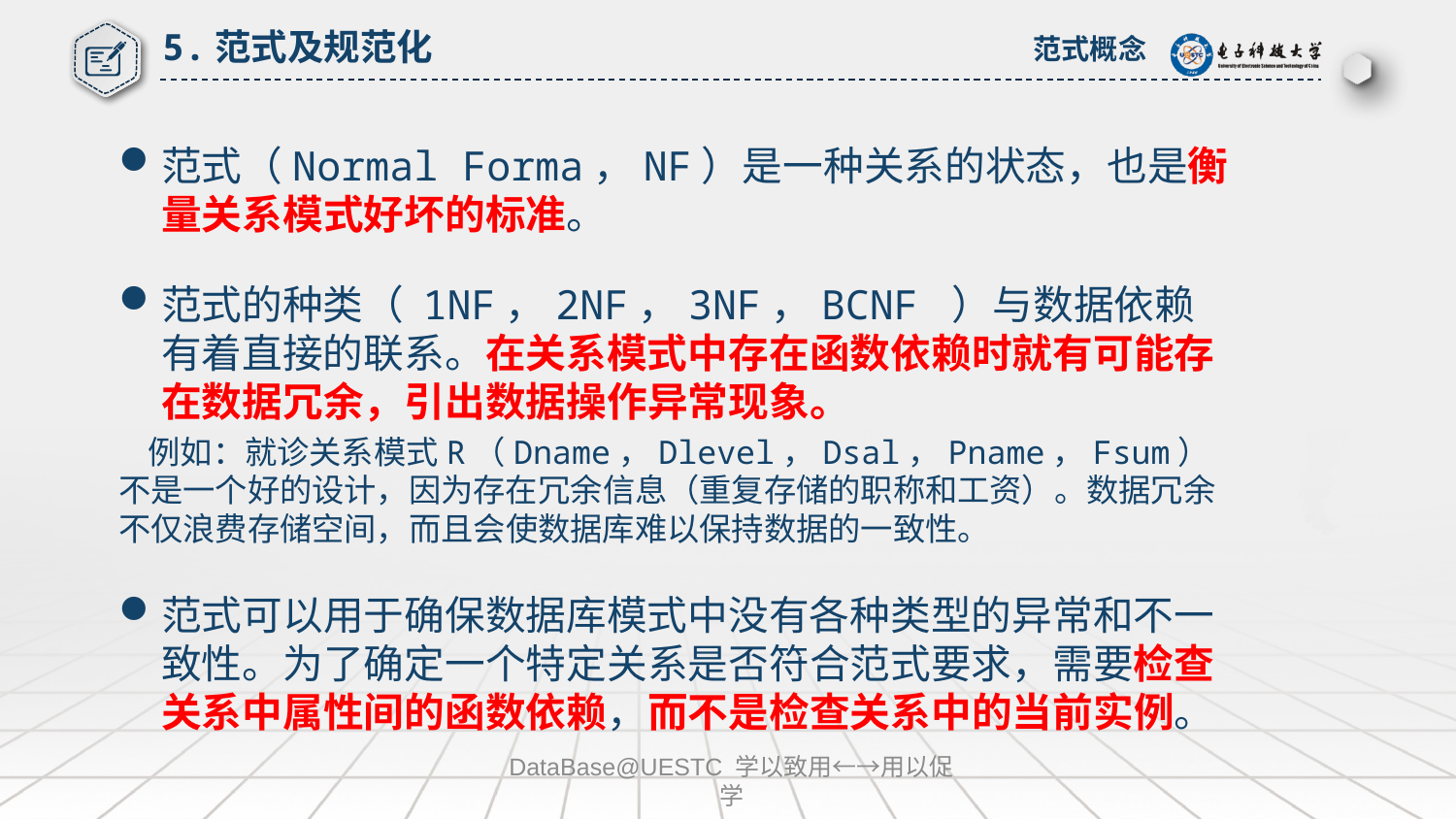

# 5.范式及规范化
范式概念
范式（Normal Forma，NF）是一种关系的状态，也是衡量关系模式好坏的标准。

范式的种类（ 1NF，2NF，3NF，BCNF ）与数据依赖有着直接的联系。在关系模式中存在函数依赖时就有可能存在数据冗余，引出数据操作异常现象。
   例如：就诊关系模式R（Dname，Dlevel，Dsal，Pname，Fsum）不是一个好的设计，因为存在冗余信息（重复存储的职称和工资）。数据冗余不仅浪费存储空间，而且会使数据库难以保持数据的一致性。

范式可以用于确保数据库模式中没有各种类型的异常和不一致性。为了确定一个特定关系是否符合范式要求，需要检查关系中属性间的函数依赖，而不是检查关系中的当前实例。
39
DataBase@UESTC 学以致用←→用以促学